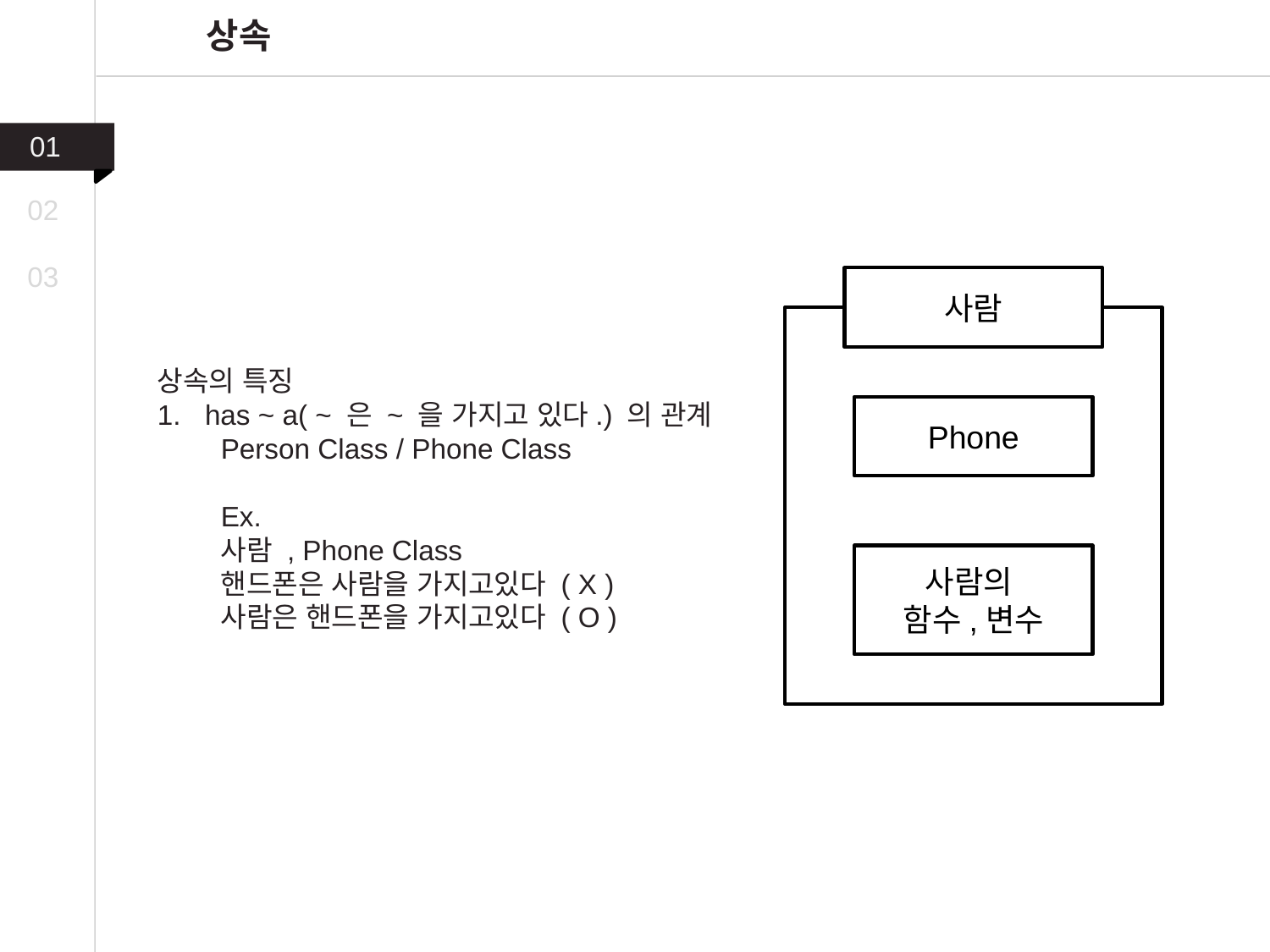

상속
01

02
03
사람

상속의 특징
has ~ a( ~ 은 ~ 을 가지고 있다.) 의 관계
Person Class / Phone Class

Ex.
사람 , Phone Class
핸드폰은 사람을 가지고있다 ( X )
사람은 핸드폰을 가지고있다 ( O )
Phone
사람의
함수,변수